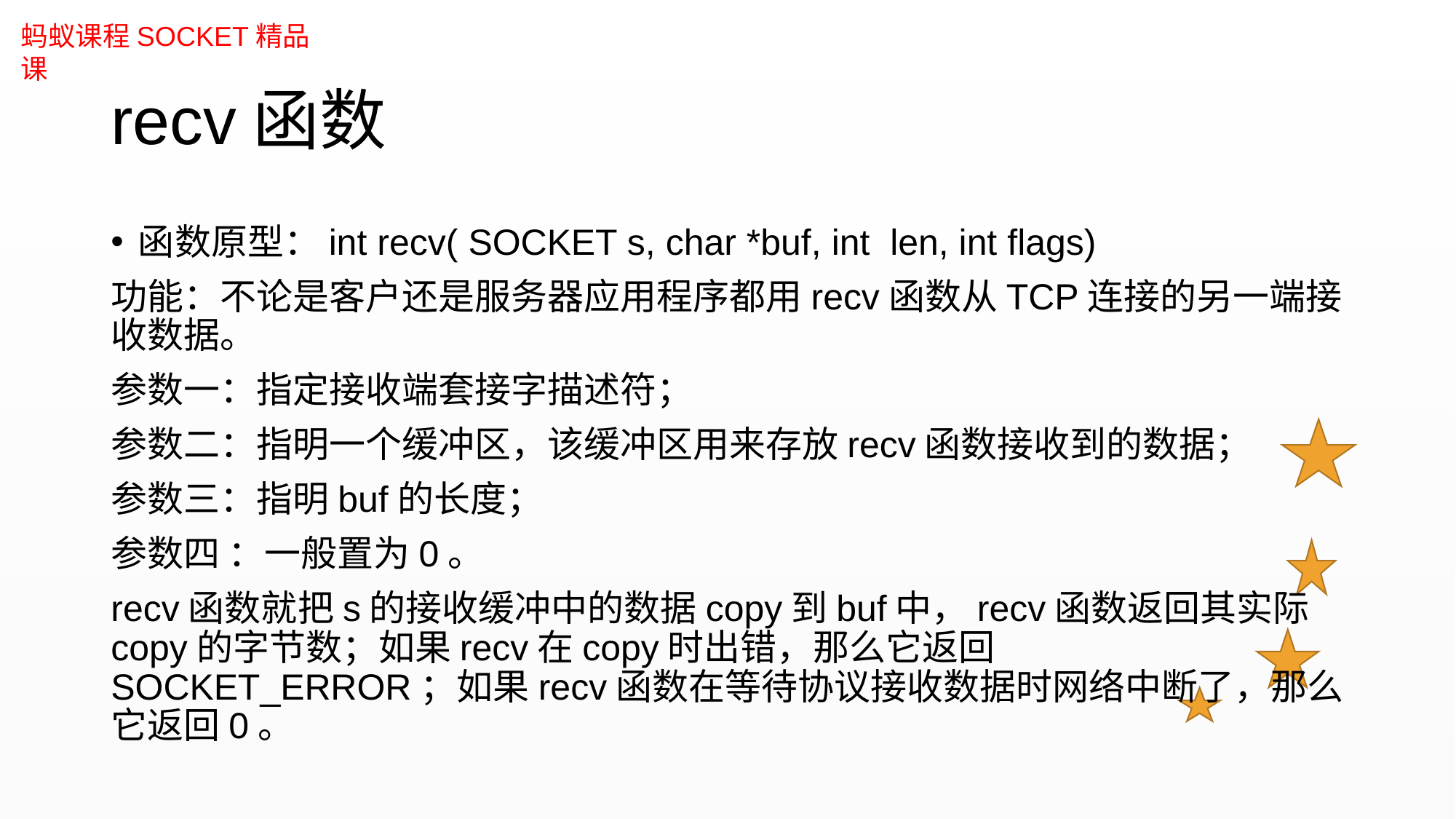

# recv函数
函数原型：int recv( SOCKET s, char *buf, int  len, int flags)
功能：不论是客户还是服务器应用程序都用recv函数从TCP连接的另一端接收数据。
参数一：指定接收端套接字描述符；
参数二：指明一个缓冲区，该缓冲区用来存放recv函数接收到的数据；
参数三：指明buf的长度；
参数四 ：一般置为0。
recv函数就把s的接收缓冲中的数据copy到buf中，recv函数返回其实际copy的字节数；如果recv在copy时出错，那么它返回SOCKET_ERROR；如果recv函数在等待协议接收数据时网络中断了，那么它返回0。